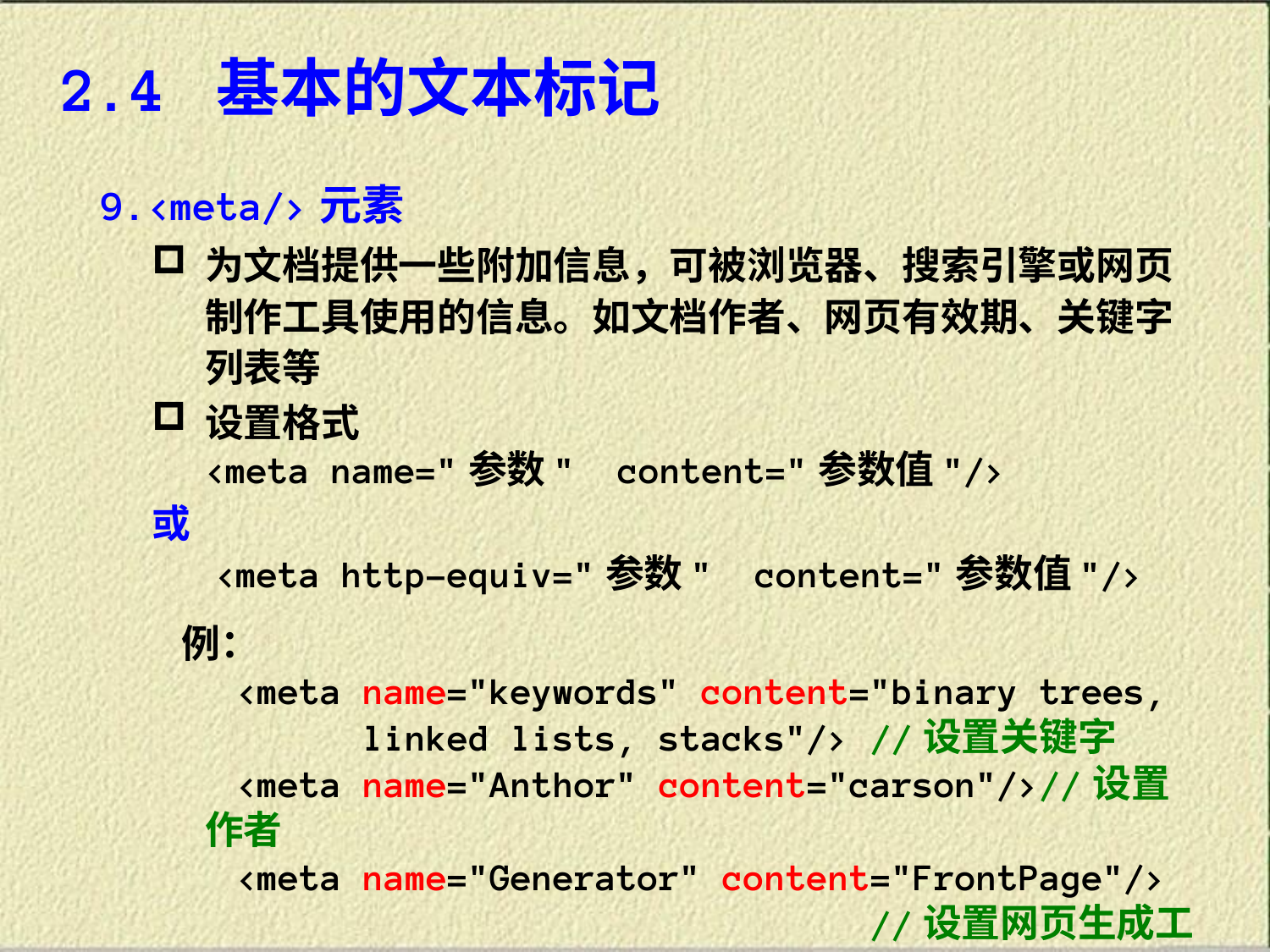

2.4 基本的文本标记
9.<meta/>元素
为文档提供一些附加信息，可被浏览器、搜索引擎或网页制作工具使用的信息。如文档作者、网页有效期、关键字列表等
设置格式
<meta name="参数"  content="参数值"/>
或
   <meta http-equiv="参数"  content="参数值"/>
   例：
    <meta name="keywords" content="binary trees,
          linked lists, stacks"/> //设置关键字
    <meta name="Anthor" content="carson"/>//设置作者
    <meta name="Generator" content="FrontPage"/>
                                  //设置网页生成工具